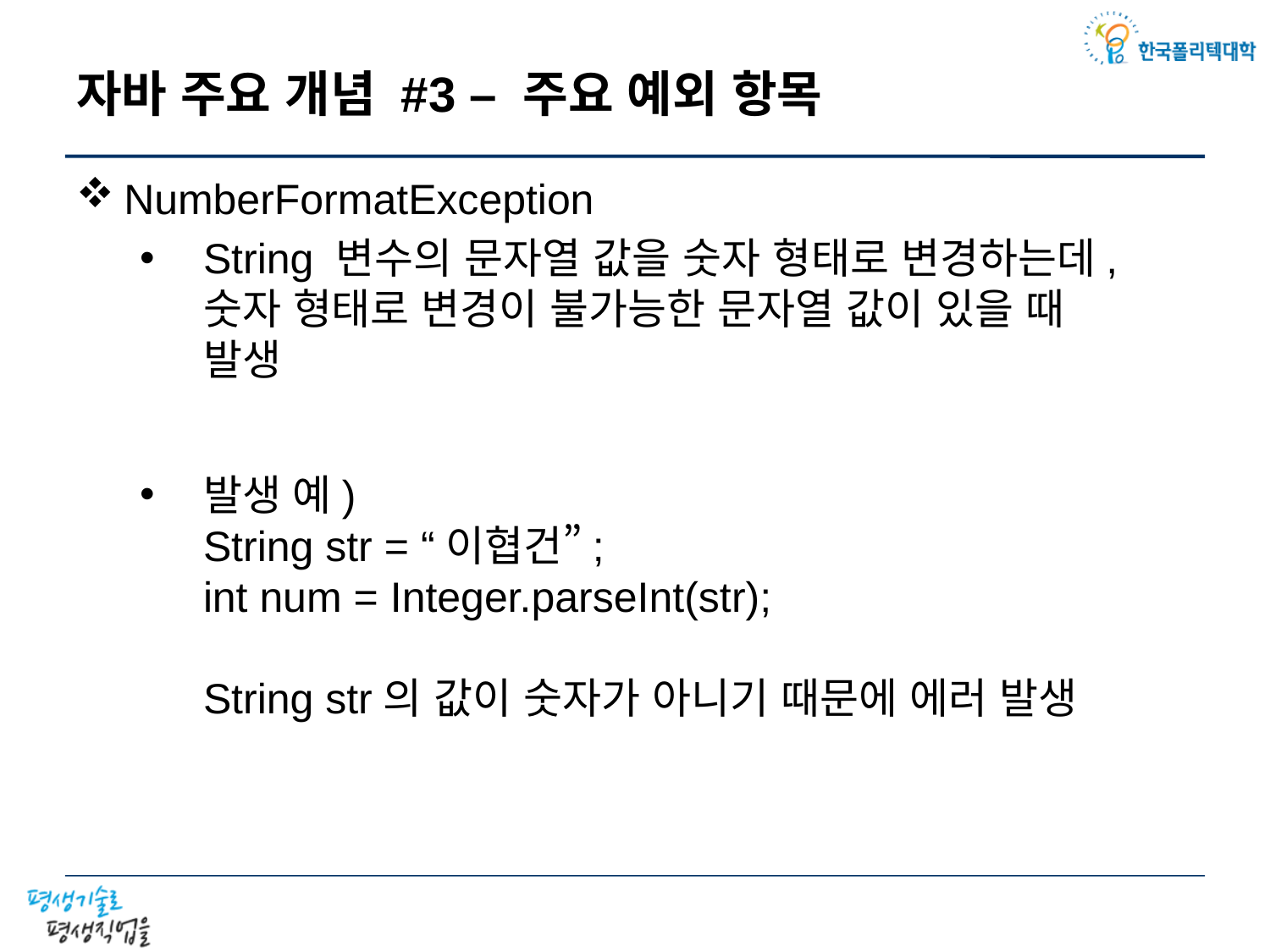

# 자바 주요 개념 #3 – 주요 예외 항목
NumberFormatException
String 변수의 문자열 값을 숫자 형태로 변경하는데,
숫자 형태로 변경이 불가능한 문자열 값이 있을 때
발생

발생 예)
String str = “이협건”;
int num = Integer.parseInt(str);
String str의 값이 숫자가 아니기 때문에 에러 발생